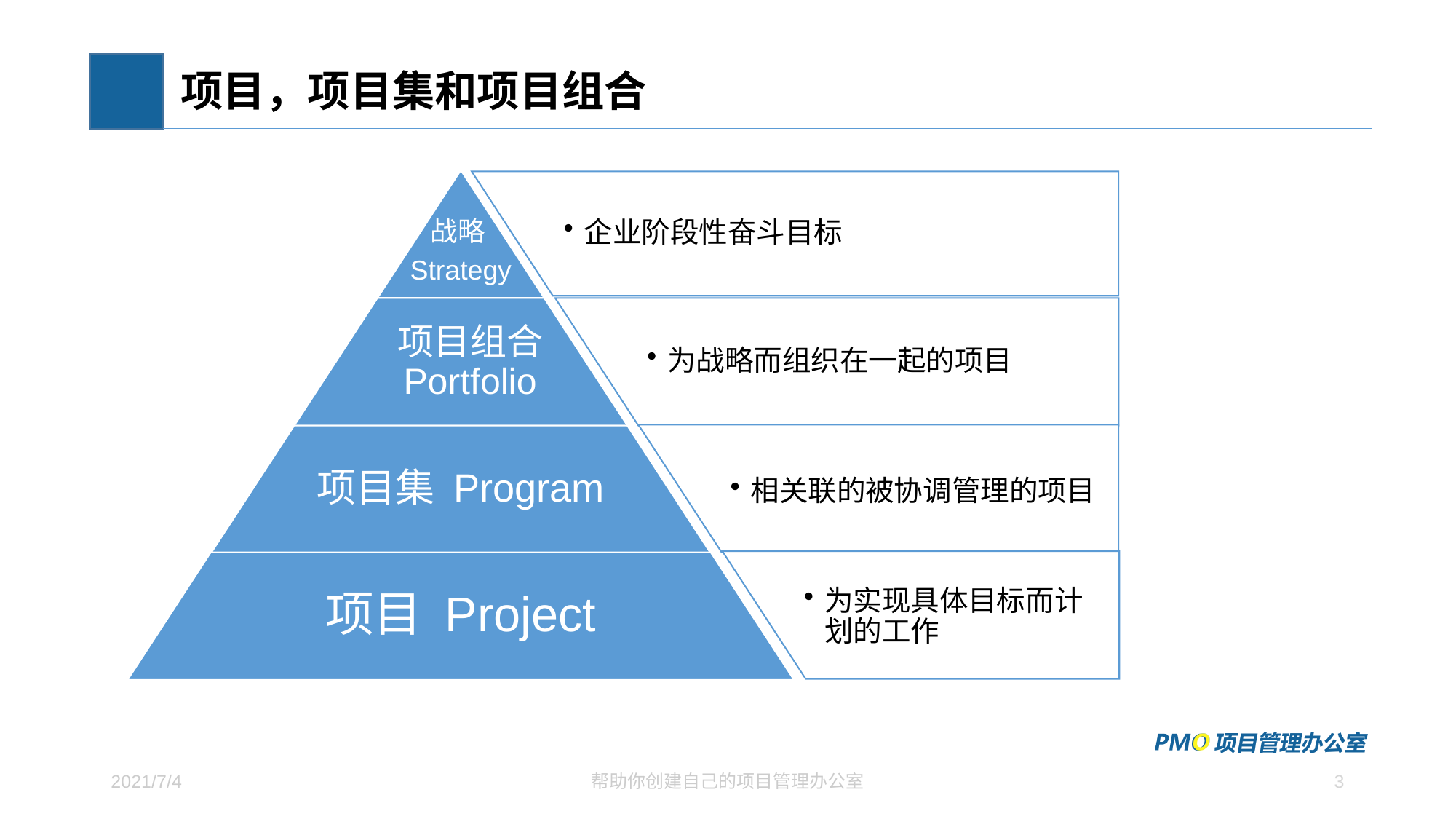

# 项目，项目集和项目组合

战略
Strategy

企业阶段性奋斗目标

为战略而组织在一起的项目

项目组合 Portfolio

相关联的被协调管理的项目

项目集 Program

为实现具体目标而计划的工作

项目 Project
3
2021/7/4
帮助你创建自己的项目管理办公室